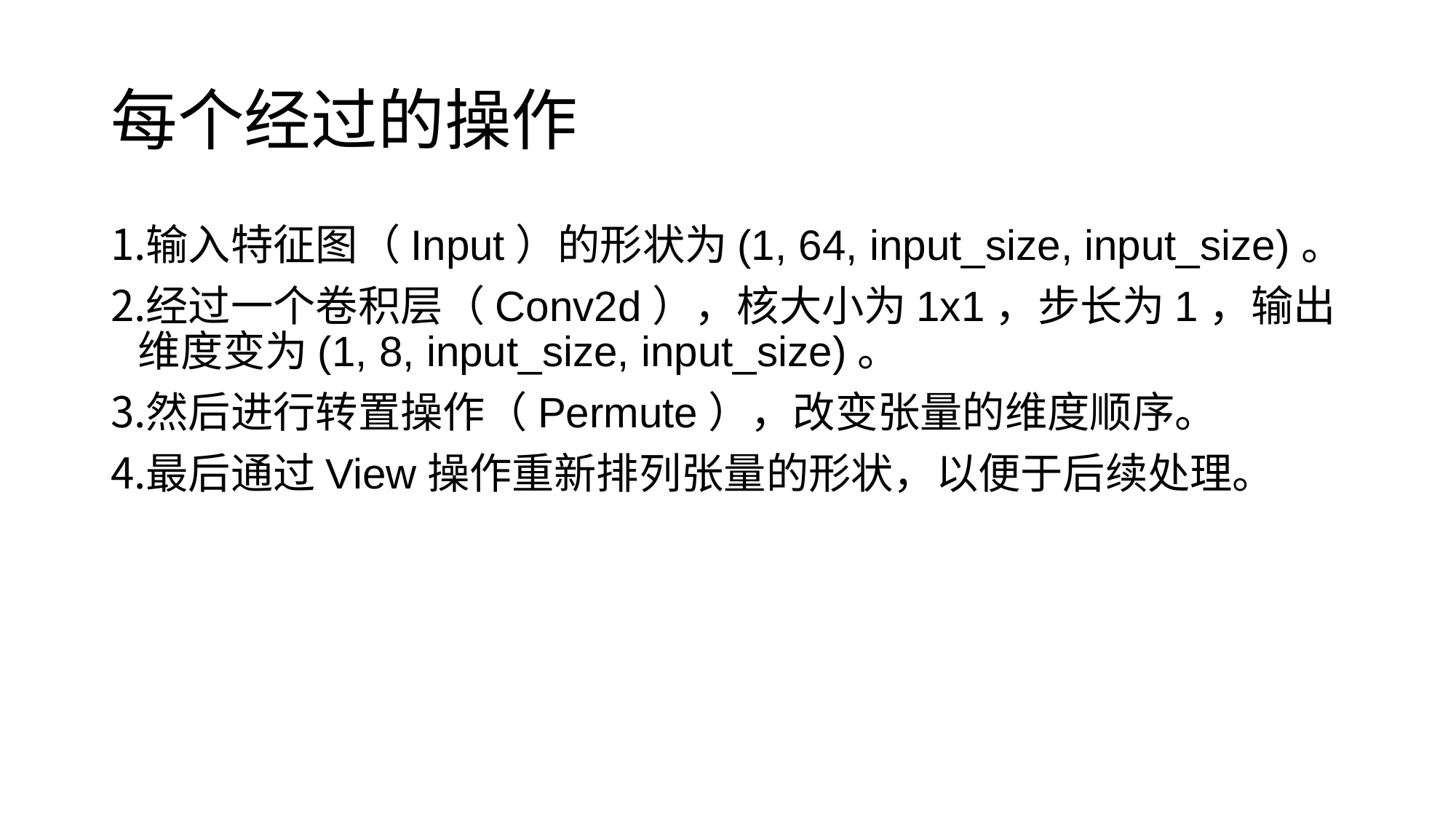

# 每个经过的操作
输入特征图（Input）的形状为(1, 64, input_size, input_size)。
经过一个卷积层（Conv2d），核大小为1x1，步长为1，输出维度变为(1, 8, input_size, input_size)。
然后进行转置操作（Permute），改变张量的维度顺序。
最后通过View操作重新排列张量的形状，以便于后续处理。